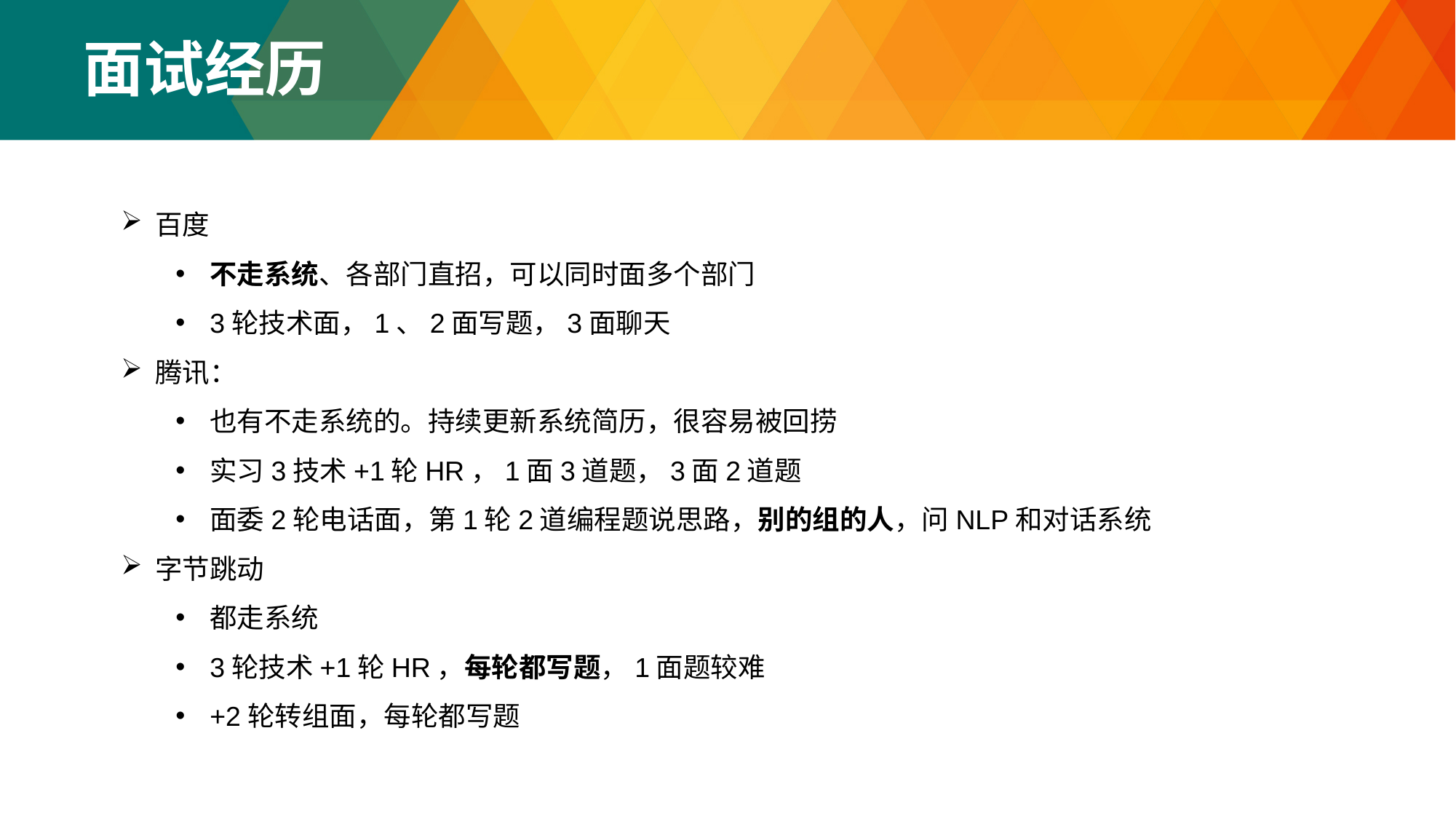

面试经历

百度
不走系统、各部门直招，可以同时面多个部门
3轮技术面，1、2面写题，3面聊天
腾讯：
也有不走系统的。持续更新系统简历，很容易被回捞
实习3技术+1轮HR，1面3道题，3面2道题
面委2轮电话面，第1轮2道编程题说思路，别的组的人，问NLP和对话系统
字节跳动
都走系统
3轮技术+1轮HR，每轮都写题，1面题较难
+2轮转组面，每轮都写题